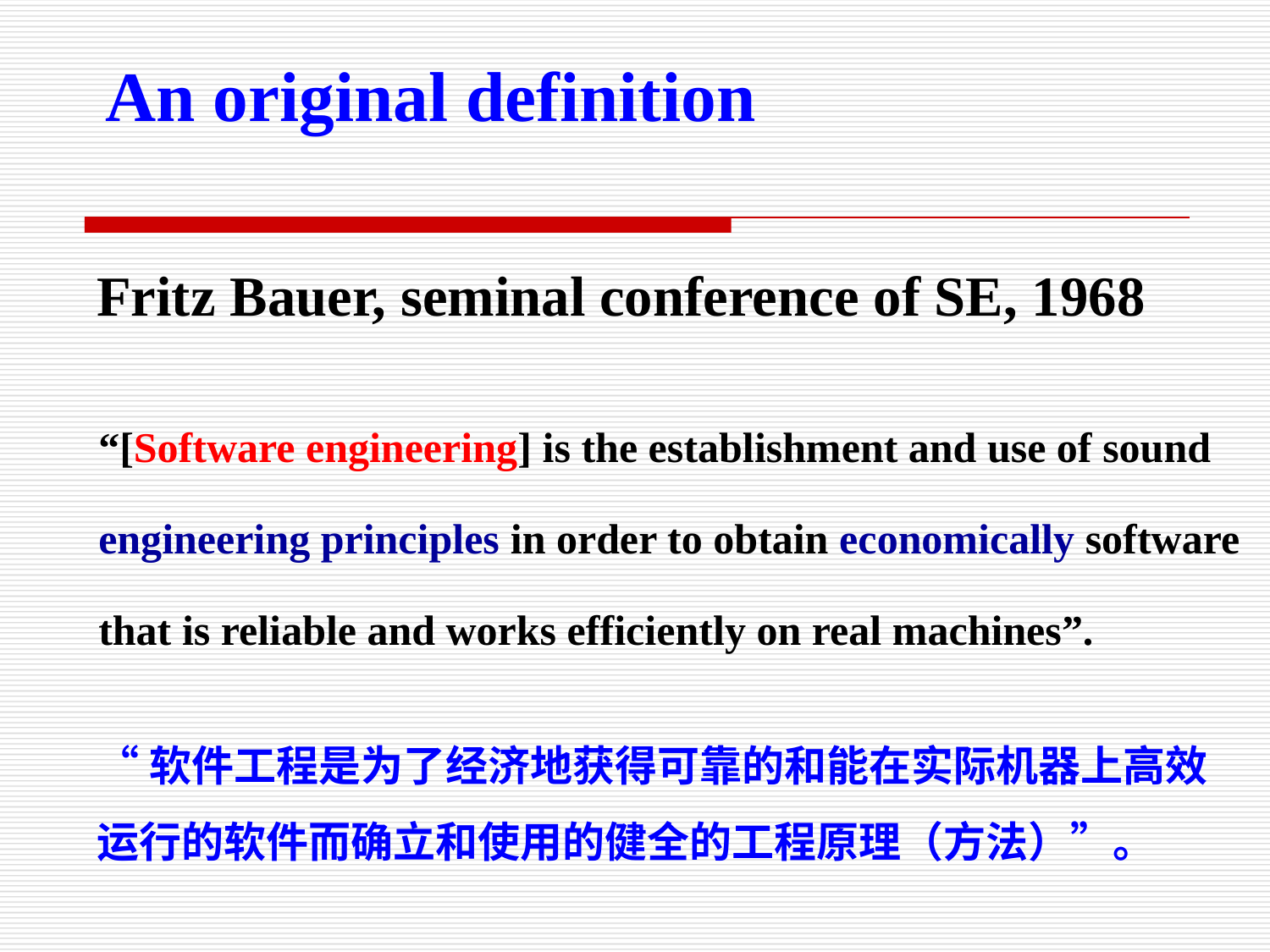

An original definition
       Fritz Bauer, seminal conference of SE, 1968
“[Software engineering] is the establishment and use of sound engineering principles in order to obtain economically software that is reliable and works efficiently on real machines”.
“软件工程是为了经济地获得可靠的和能在实际机器上高效运行的软件而确立和使用的健全的工程原理（方法）”。